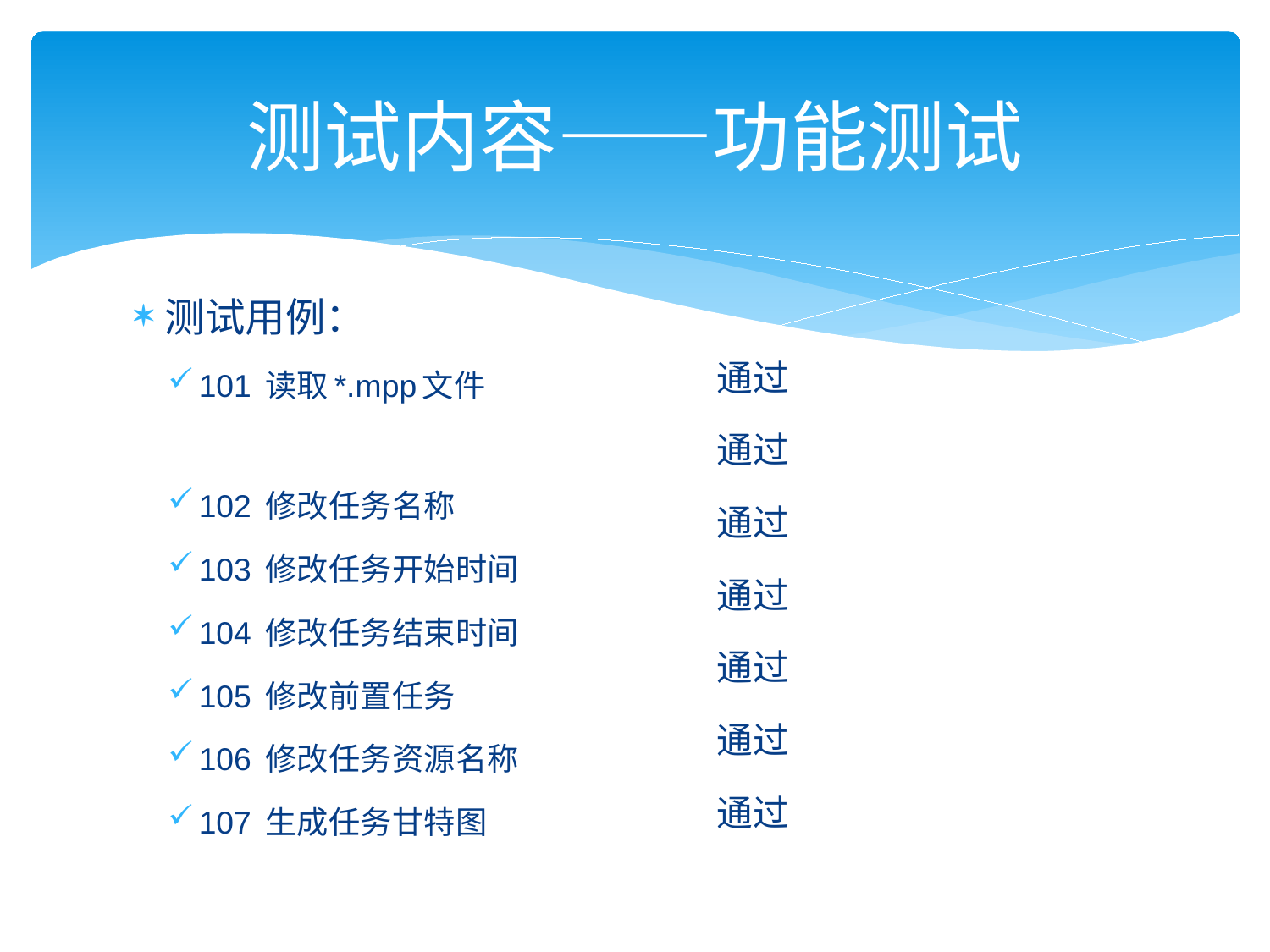

# 测试内容——功能测试

通过
通过
通过
通过
通过
通过
通过

测试用例：
101 读取*.mpp文件
102 修改任务名称
103 修改任务开始时间
104 修改任务结束时间
105 修改前置任务
106 修改任务资源名称
107 生成任务甘特图